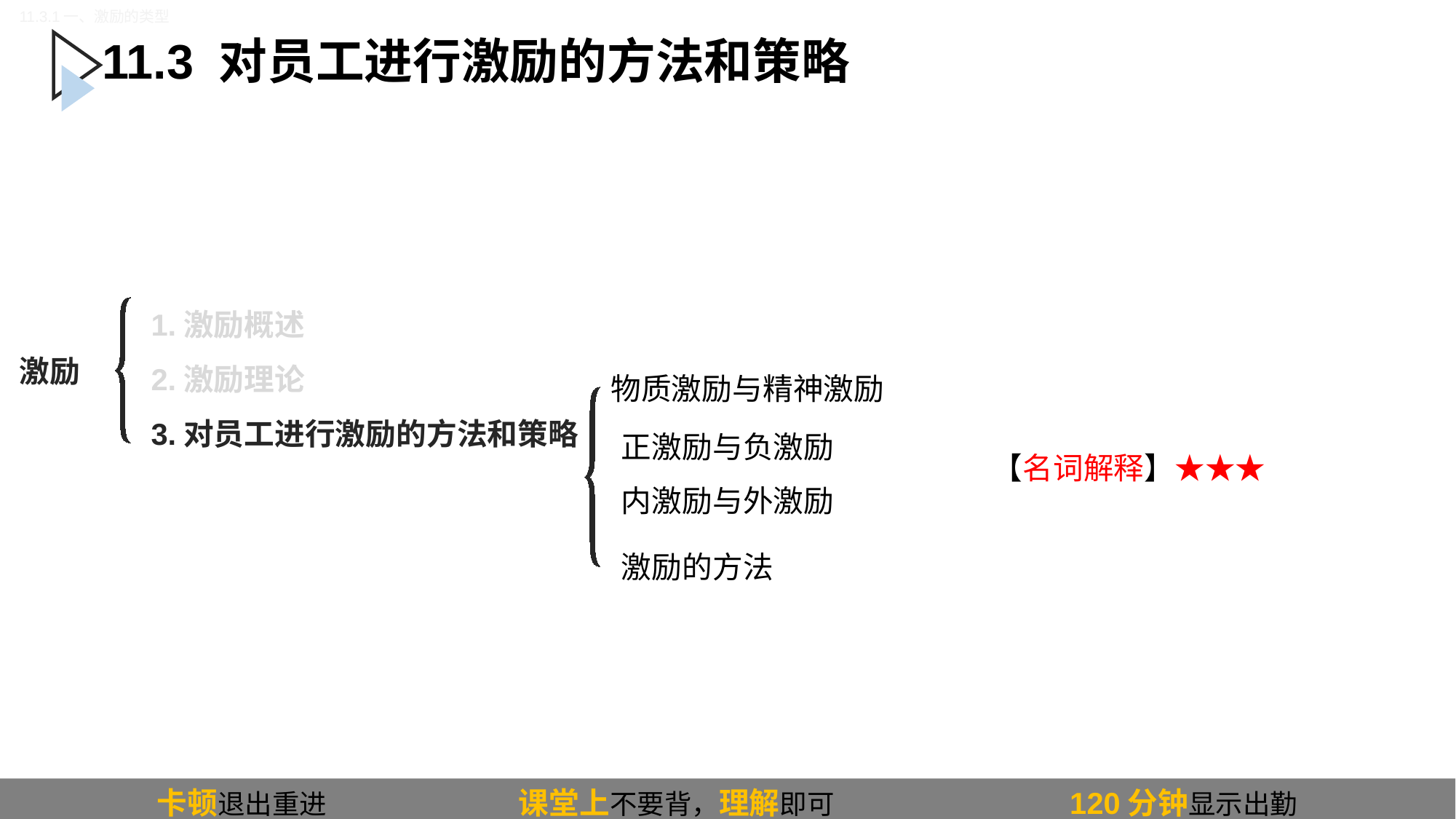

11.3.1一、激励的类型
11.3 对员工进行激励的方法和策略
1.激励概述
2.激励理论
3.对员工进行激励的方法和策略

激励
物质激励与精神激励

正激励与负激励
【名词解释】★★★
内激励与外激励
激励的方法